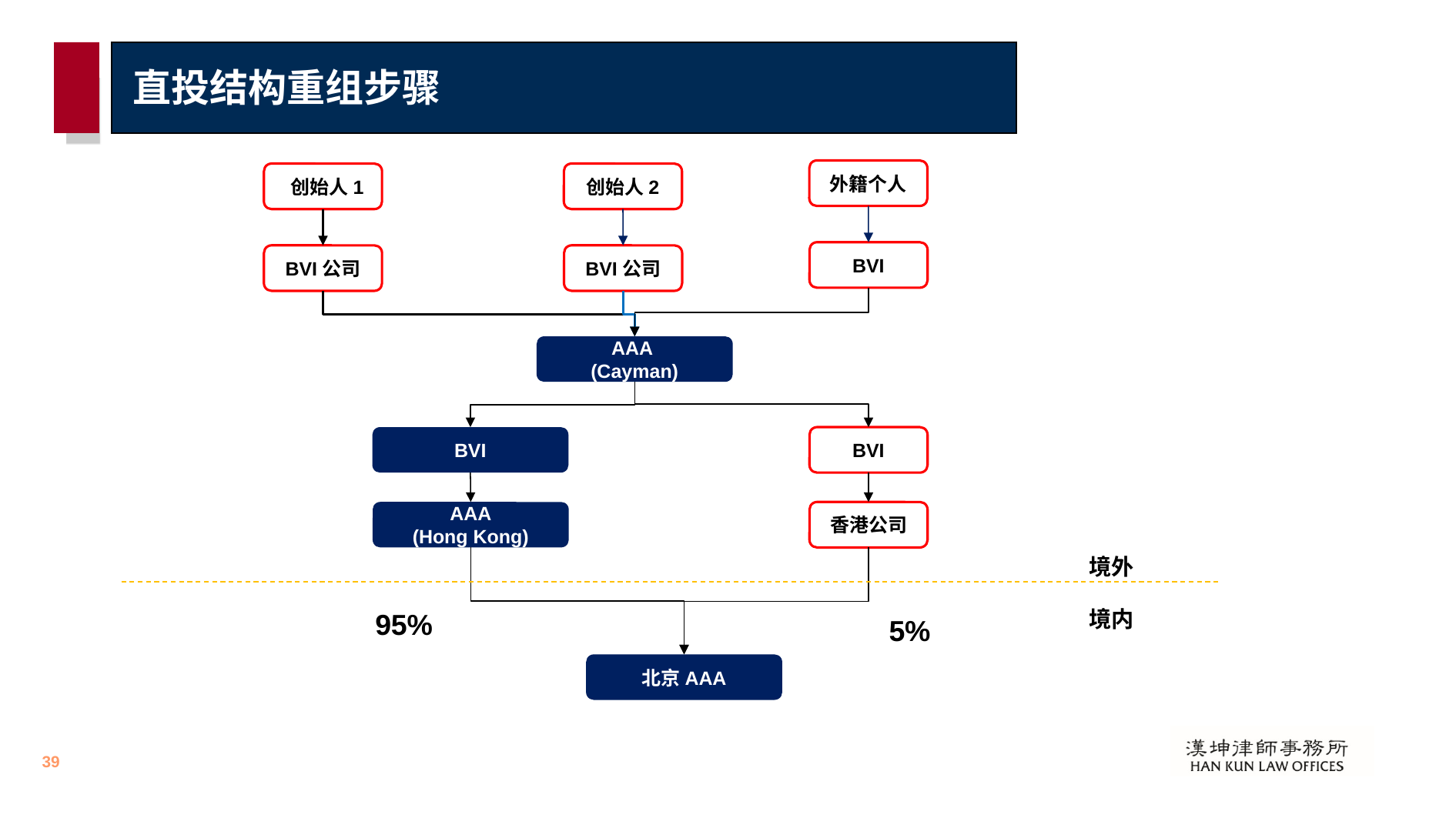

# 直投结构重组步骤
外籍个人
 创始人1
创始人2
BVI
BVI公司
BVI公司
AAA
(Cayman)
BVI
BVI
AAA
(Hong Kong)
香港公司
境外
境内
95%
5%
北京AAA